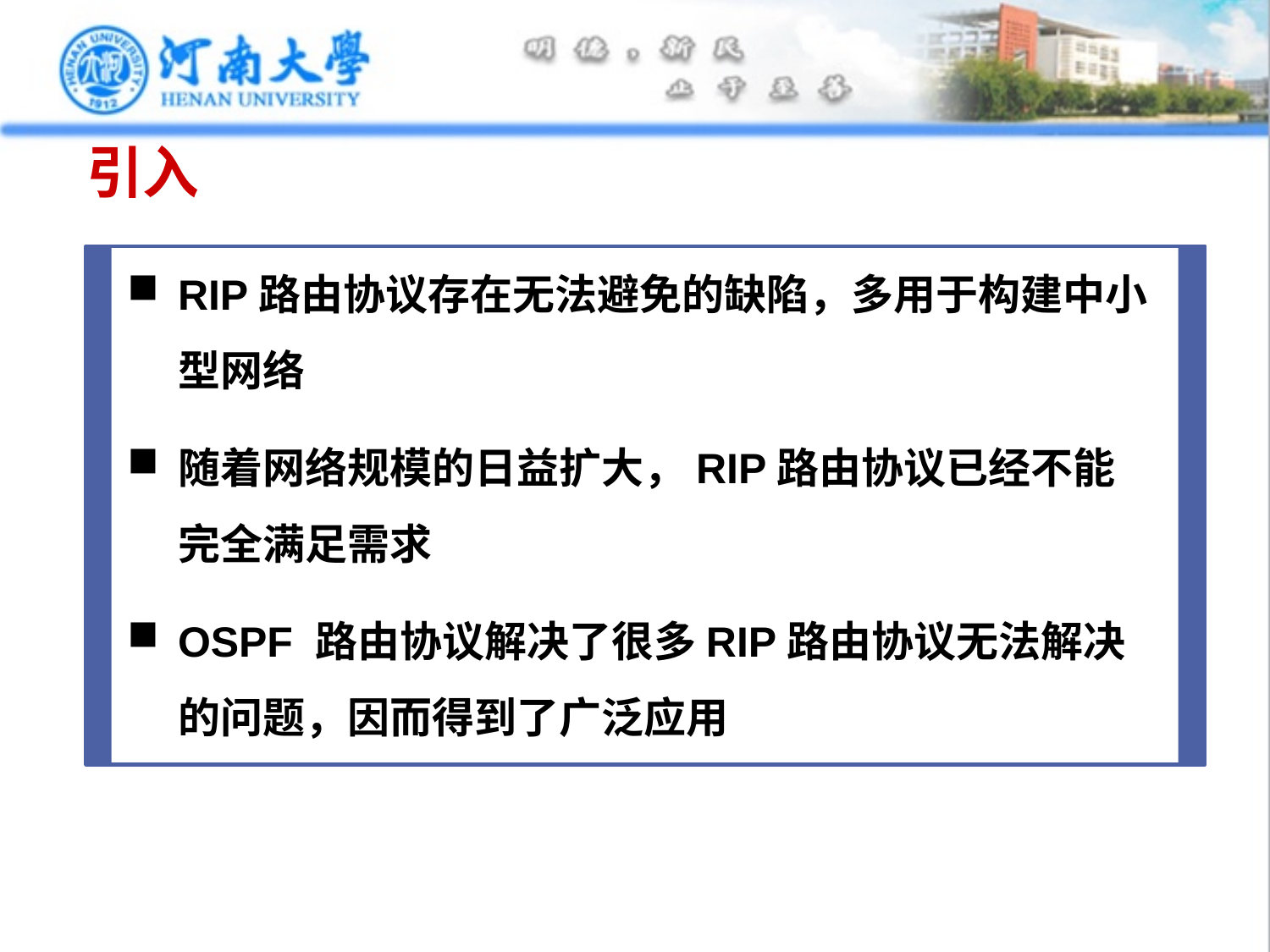

引入
RIP路由协议存在无法避免的缺陷，多用于构建中小型网络
随着网络规模的日益扩大，RIP路由协议已经不能完全满足需求
OSPF 路由协议解决了很多RIP路由协议无法解决的问题，因而得到了广泛应用